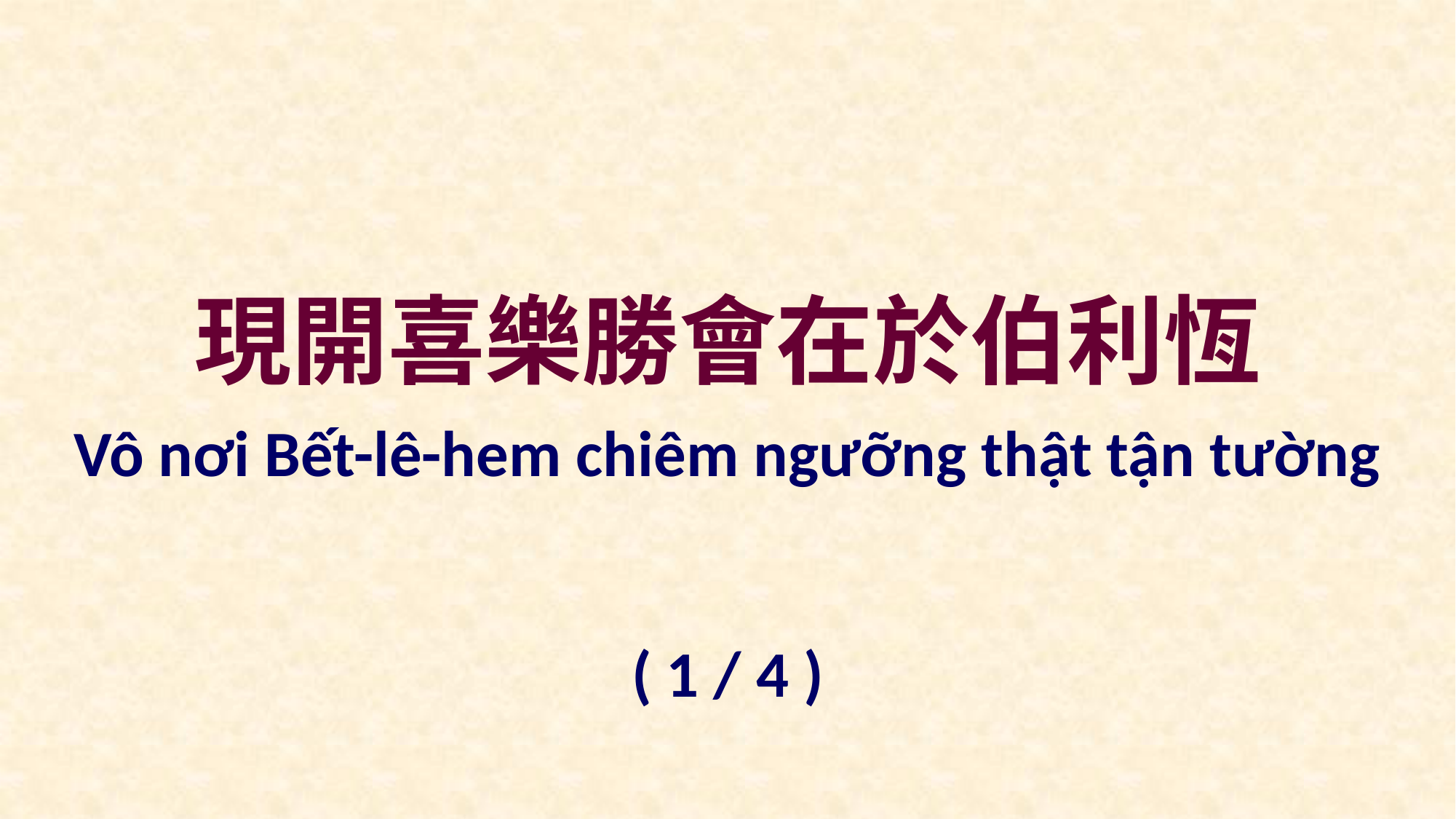

現開喜樂勝會在於伯利恆
Vô nơi Bết-lê-hem chiêm ngưỡng thật tận tường
( 1 / 4 )